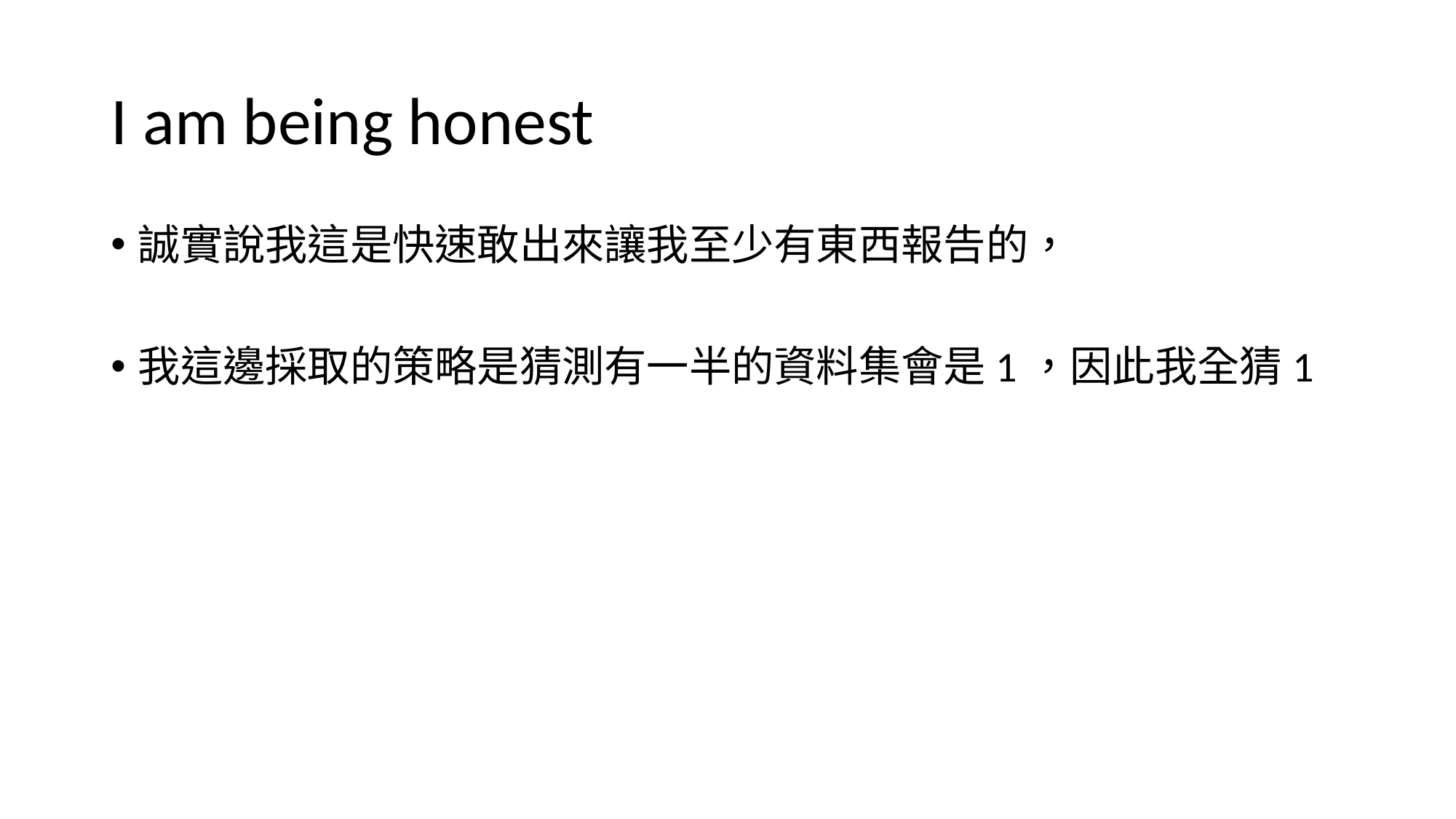

# I am being honest
誠實說我這是快速敢出來讓我至少有東西報告的，

我這邊採取的策略是猜測有一半的資料集會是1，因此我全猜1